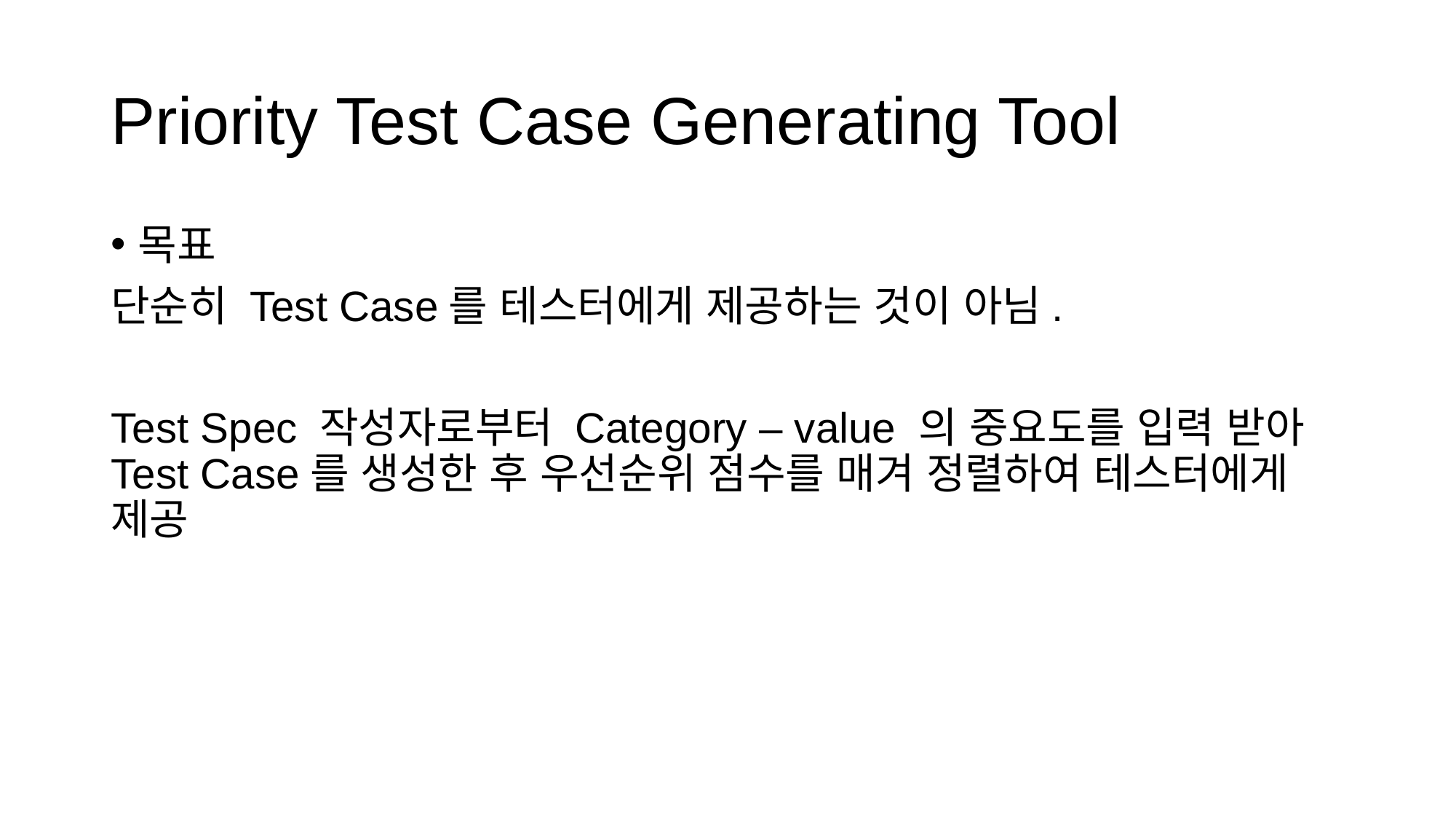

# Priority Test Case Generating Tool
목표
단순히 Test Case를 테스터에게 제공하는 것이 아님.

Test Spec 작성자로부터 Category – value 의 중요도를 입력 받아 Test Case를 생성한 후 우선순위 점수를 매겨 정렬하여 테스터에게 제공